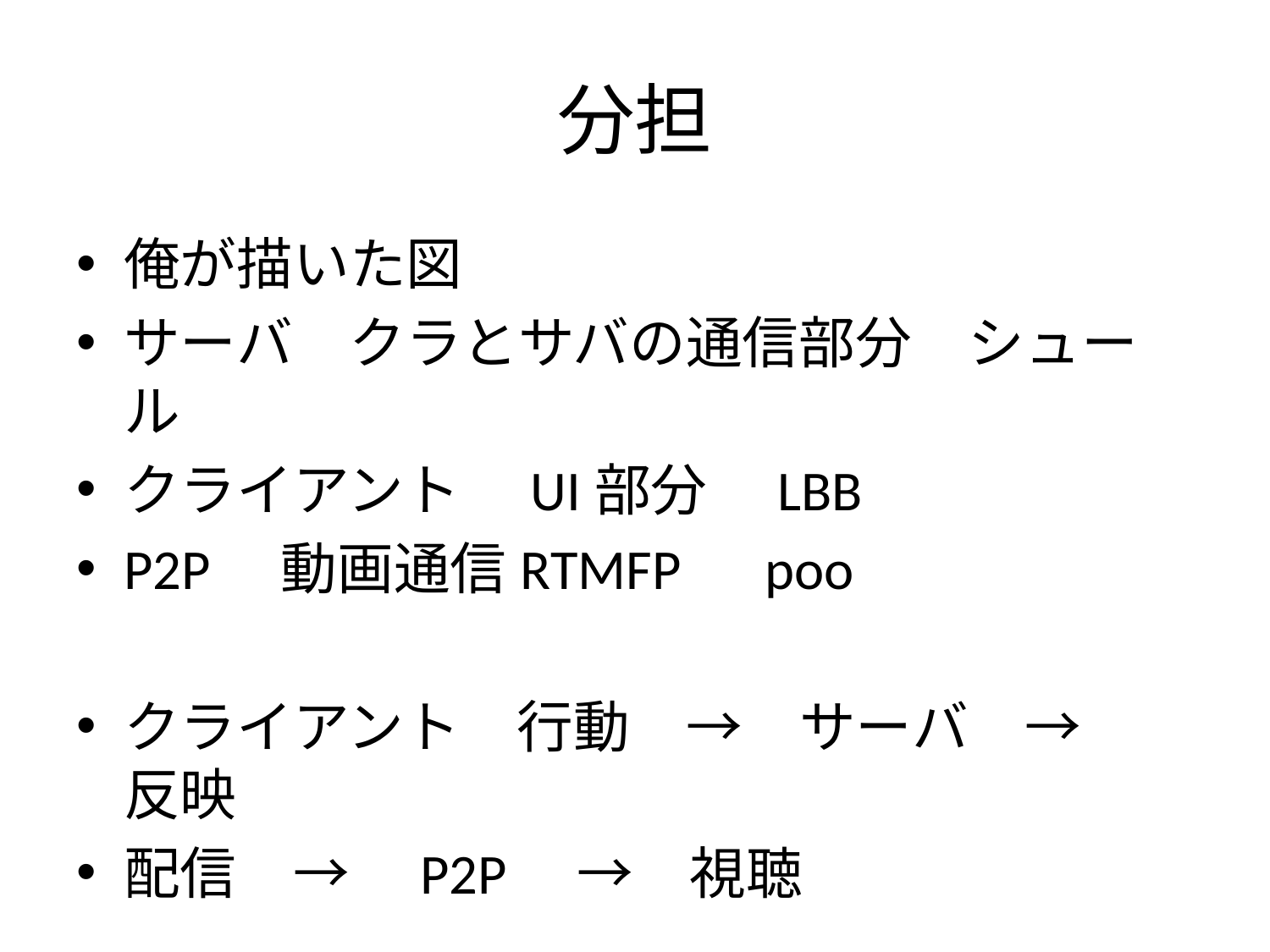

# 分担
俺が描いた図
サーバ　クラとサバの通信部分　シュール
クライアント　UI部分　LBB
P2P　動画通信RTMFP　poo

クライアント　行動　→　サーバ　→　反映
配信　→　P2P　→　視聴